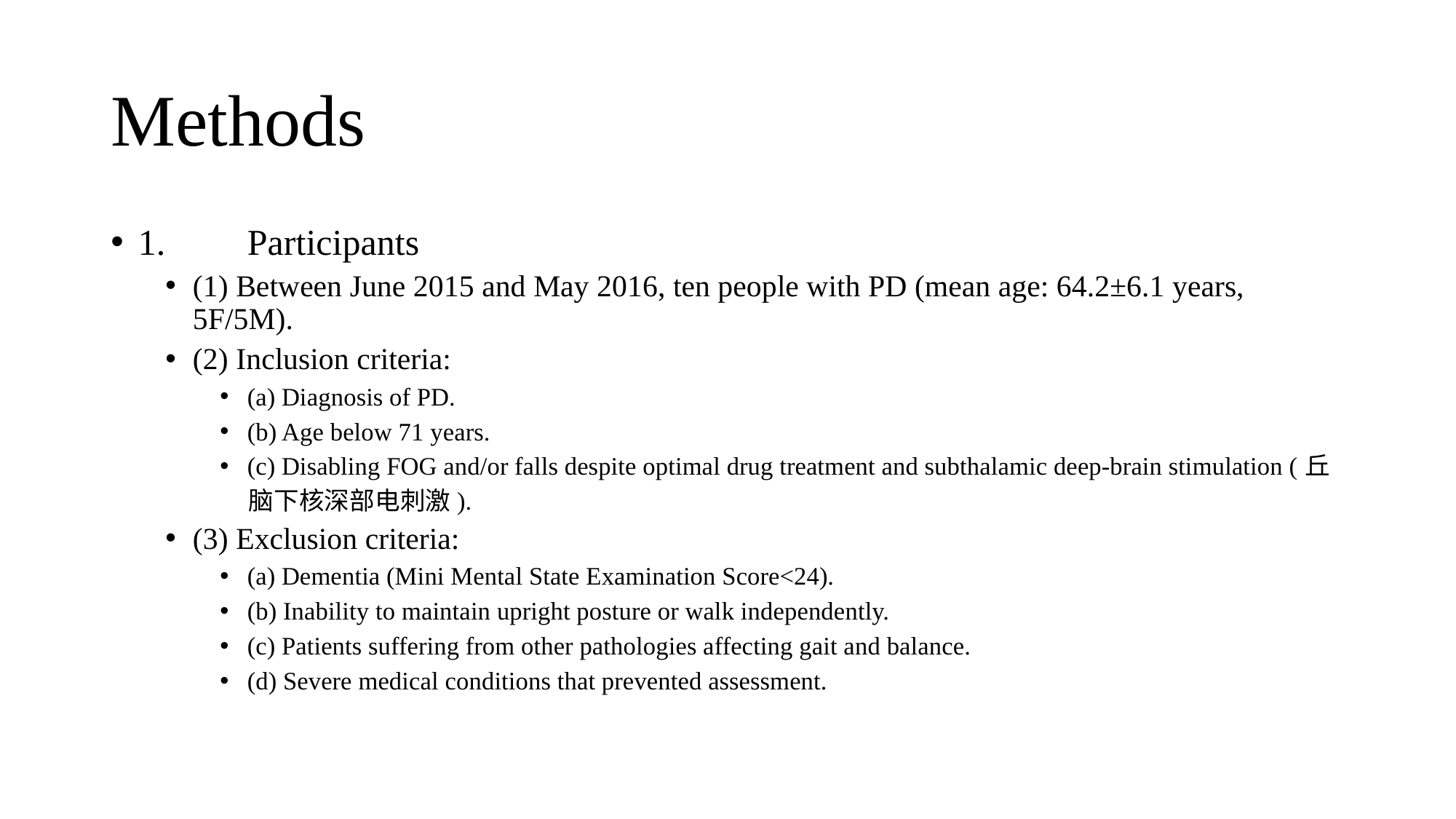

# Methods
1.	Participants
(1) Between June 2015 and May 2016, ten people with PD (mean age: 64.2±6.1 years, 5F/5M).
(2) Inclusion criteria:
(a) Diagnosis of PD.
(b) Age below 71 years.
(c) Disabling FOG and/or falls despite optimal drug treatment and subthalamic deep-brain stimulation (丘
    脑下核深部电刺激).
(3) Exclusion criteria:
(a) Dementia (Mini Mental State Examination Score<24).
(b) Inability to maintain upright posture or walk independently.
(c) Patients suffering from other pathologies affecting gait and balance.
(d) Severe medical conditions that prevented assessment.